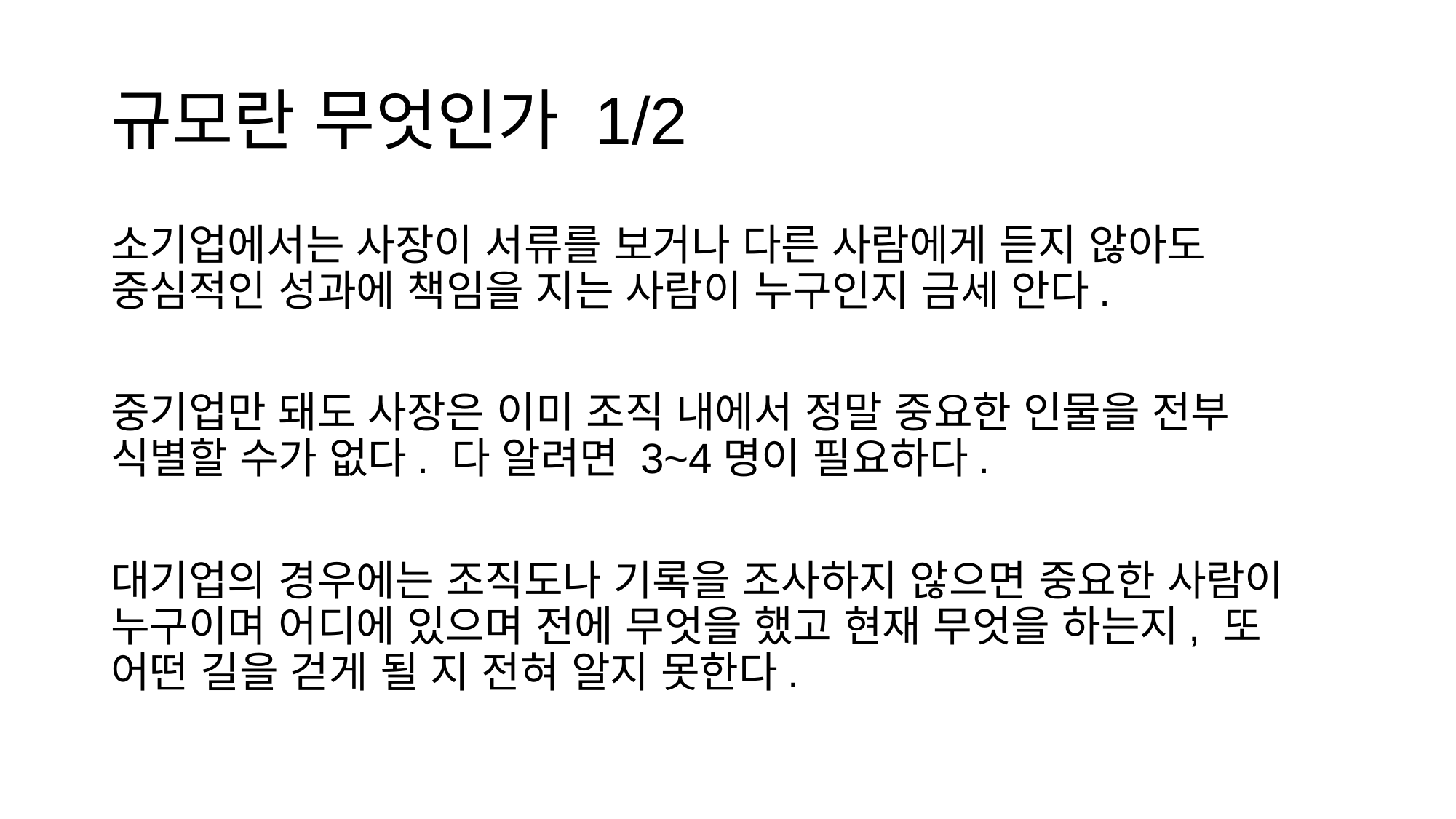

# 규모란 무엇인가 1/2
소기업에서는 사장이 서류를 보거나 다른 사람에게 듣지 않아도 중심적인 성과에 책임을 지는 사람이 누구인지 금세 안다.

중기업만 돼도 사장은 이미 조직 내에서 정말 중요한 인물을 전부 식별할 수가 없다. 다 알려면 3~4명이 필요하다.

대기업의 경우에는 조직도나 기록을 조사하지 않으면 중요한 사람이 누구이며 어디에 있으며 전에 무엇을 했고 현재 무엇을 하는지, 또 어떤 길을 걷게 될 지 전혀 알지 못한다.